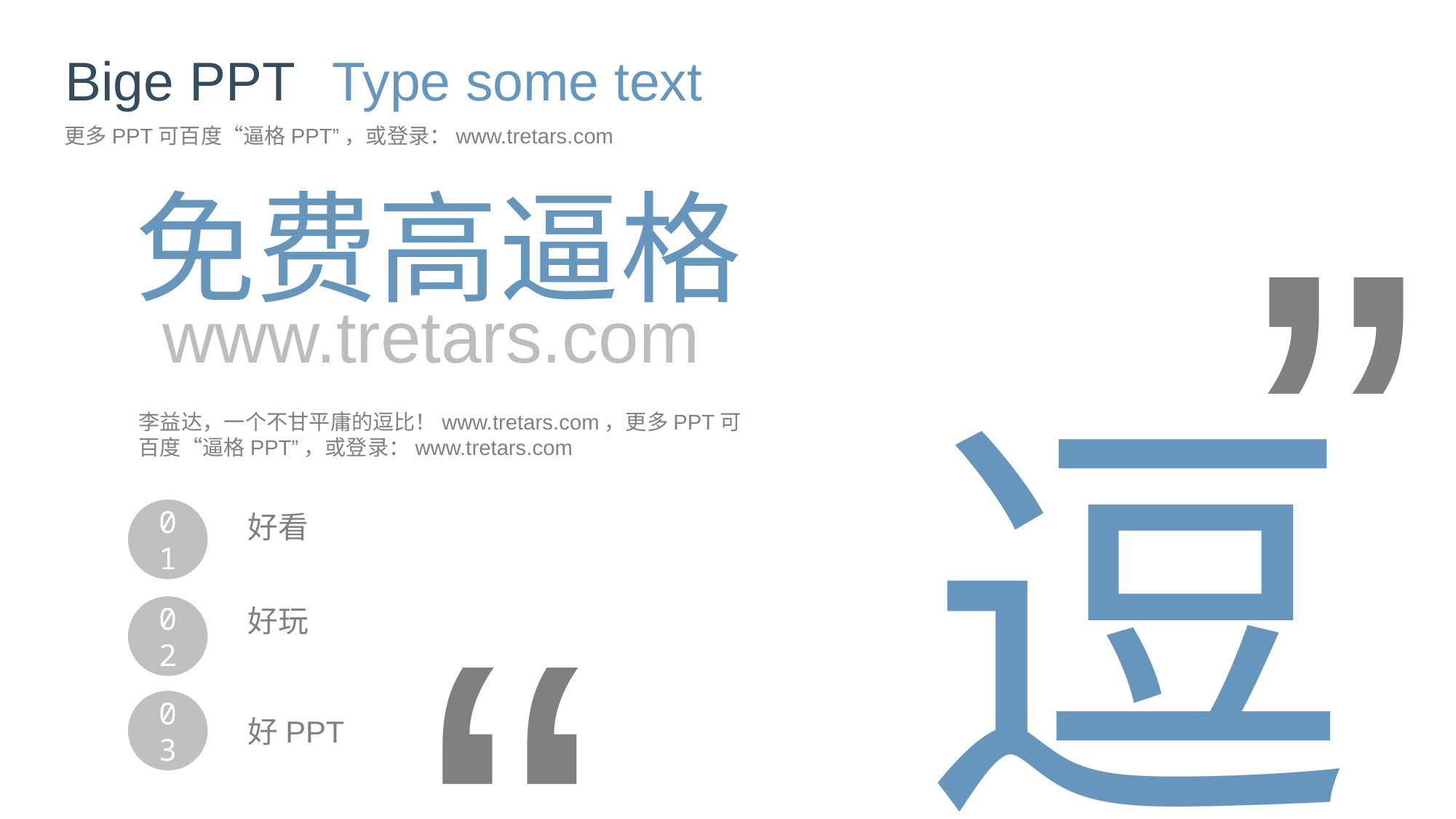

Bige PPT
Type some text
更多PPT可百度“逼格PPT”，或登录：www.tretars.com
”
免费高逼格
www.tretars.com
逗
李益达，一个不甘平庸的逗比！www.tretars.com，更多PPT可百度“逼格PPT”，或登录：www.tretars.com
01
“
好看
好玩
02
03
好PPT